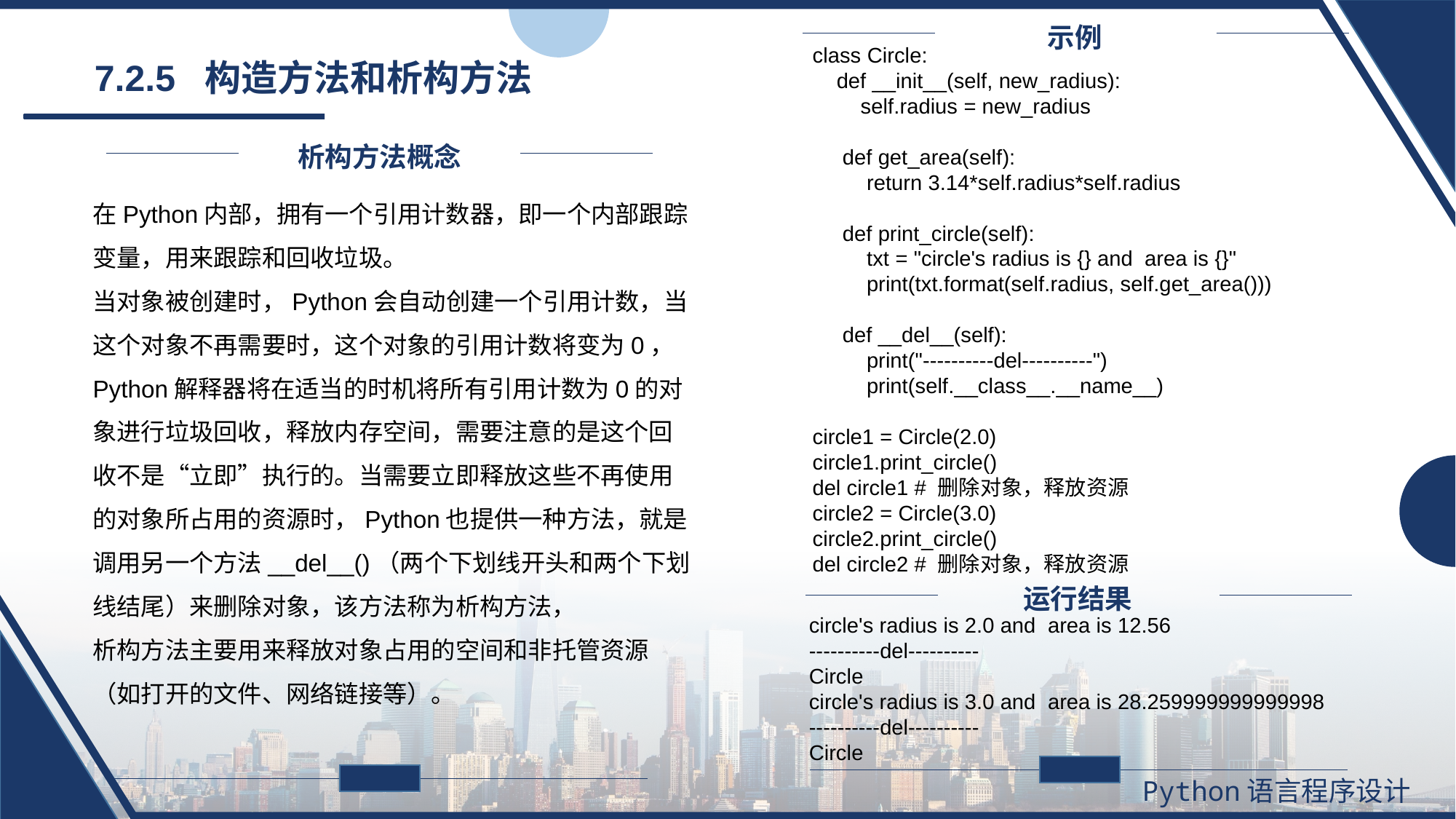

示例
class Circle:
    def __init__(self, new_radius):
        self.radius = new_radius

     def get_area(self):
         return 3.14*self.radius*self.radius

     def print_circle(self):
         txt = "circle's radius is {} and  area is {}"
         print(txt.format(self.radius, self.get_area()))

     def __del__(self):
         print("----------del----------")
         print(self.__class__.__name__)

circle1 = Circle(2.0)
circle1.print_circle()
del circle1 # 删除对象，释放资源
circle2 = Circle(3.0)
circle2.print_circle()
del circle2 # 删除对象，释放资源
# 7.2.5  构造方法和析构方法
析构方法概念
在Python内部，拥有一个引用计数器，即一个内部跟踪变量，用来跟踪和回收垃圾。
当对象被创建时，Python会自动创建一个引用计数，当这个对象不再需要时，这个对象的引用计数将变为0，Python解释器将在适当的时机将所有引用计数为0的对象进行垃圾回收，释放内存空间，需要注意的是这个回收不是“立即”执行的。当需要立即释放这些不再使用的对象所占用的资源时，Python也提供一种方法，就是调用另一个方法__del__()（两个下划线开头和两个下划线结尾）来删除对象，该方法称为析构方法，
析构方法主要用来释放对象占用的空间和非托管资源（如打开的文件、网络链接等）。
运行结果
circle's radius is 2.0 and  area is 12.56
----------del----------
Circle
circle's radius is 3.0 and  area is 28.259999999999998
----------del----------
Circle